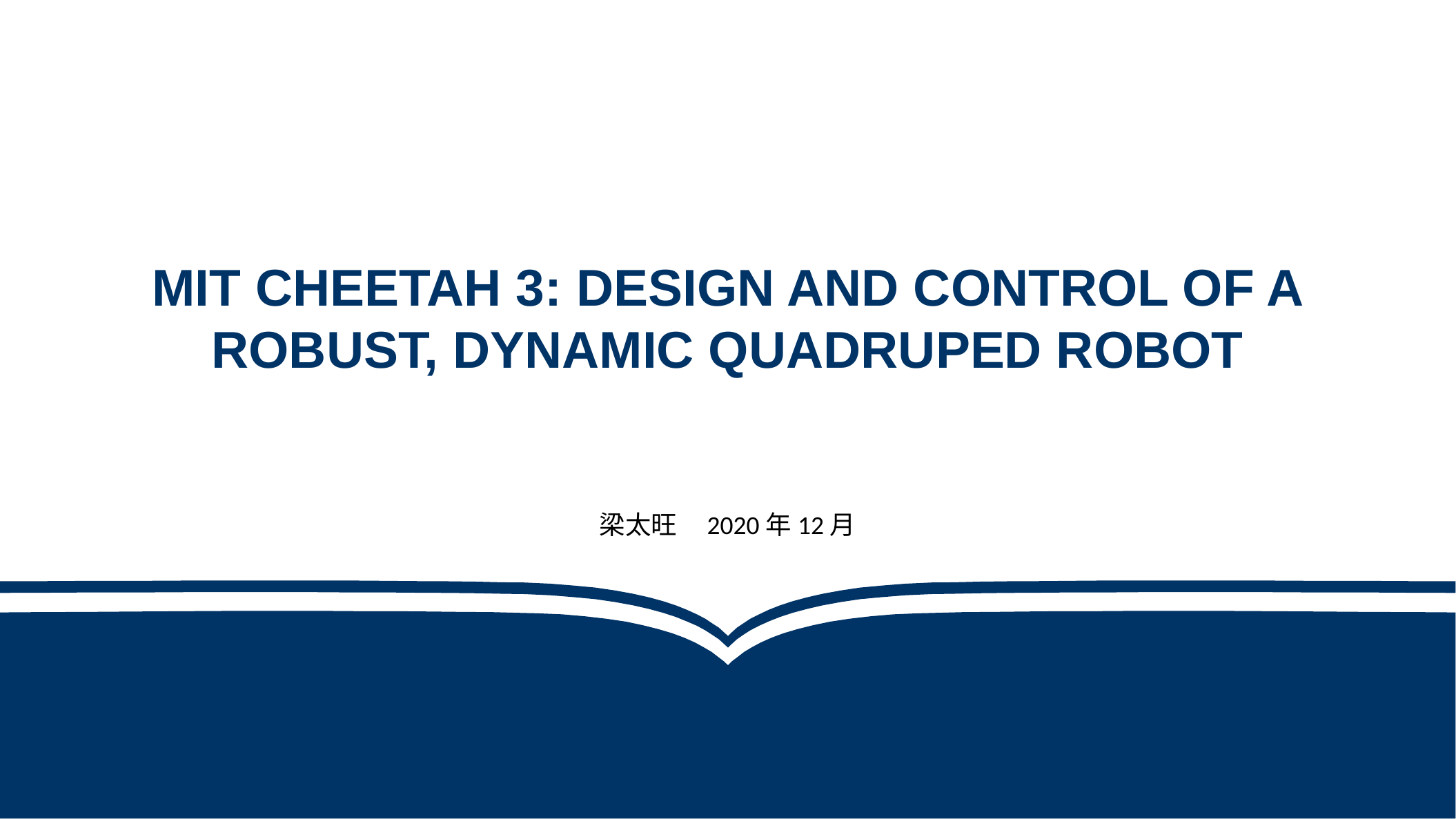

MIT Cheetah 3: Design and Control of a Robust, Dynamic Quadruped Robot
梁太旺    2020年12月